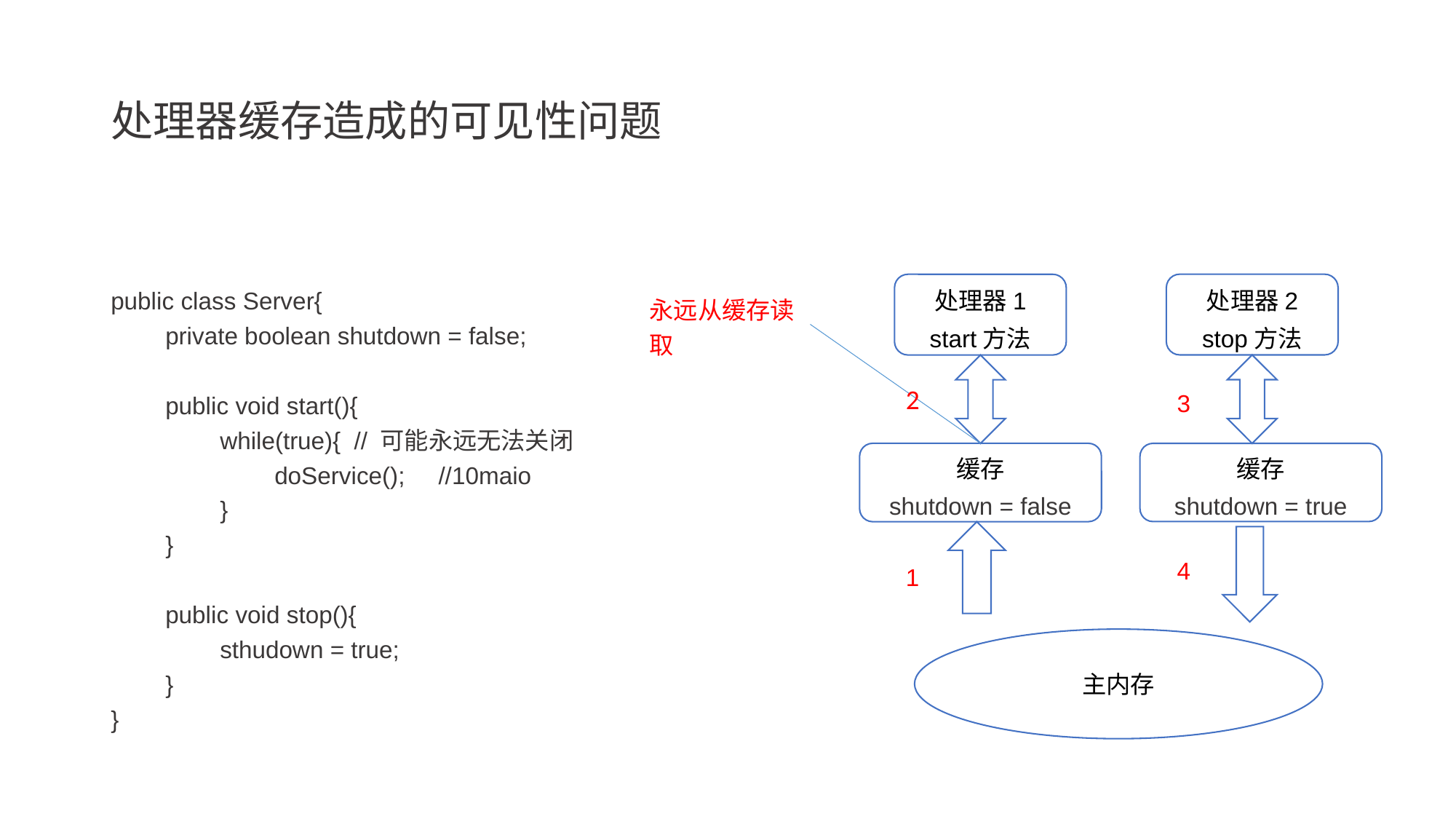

# 处理器缓存造成的可见性问题
处理器2
stop方法
处理器1 start方法

缓存
shutdown = false
缓存
shutdown = true

主内存
public class Server{
private boolean shutdown = false;

public void start(){
while(true){  // 可能永远无法关闭
doService();     //10maio
}
}

public void stop(){
sthudown = true;
}
}
永远从缓存读取
2
3
4
1